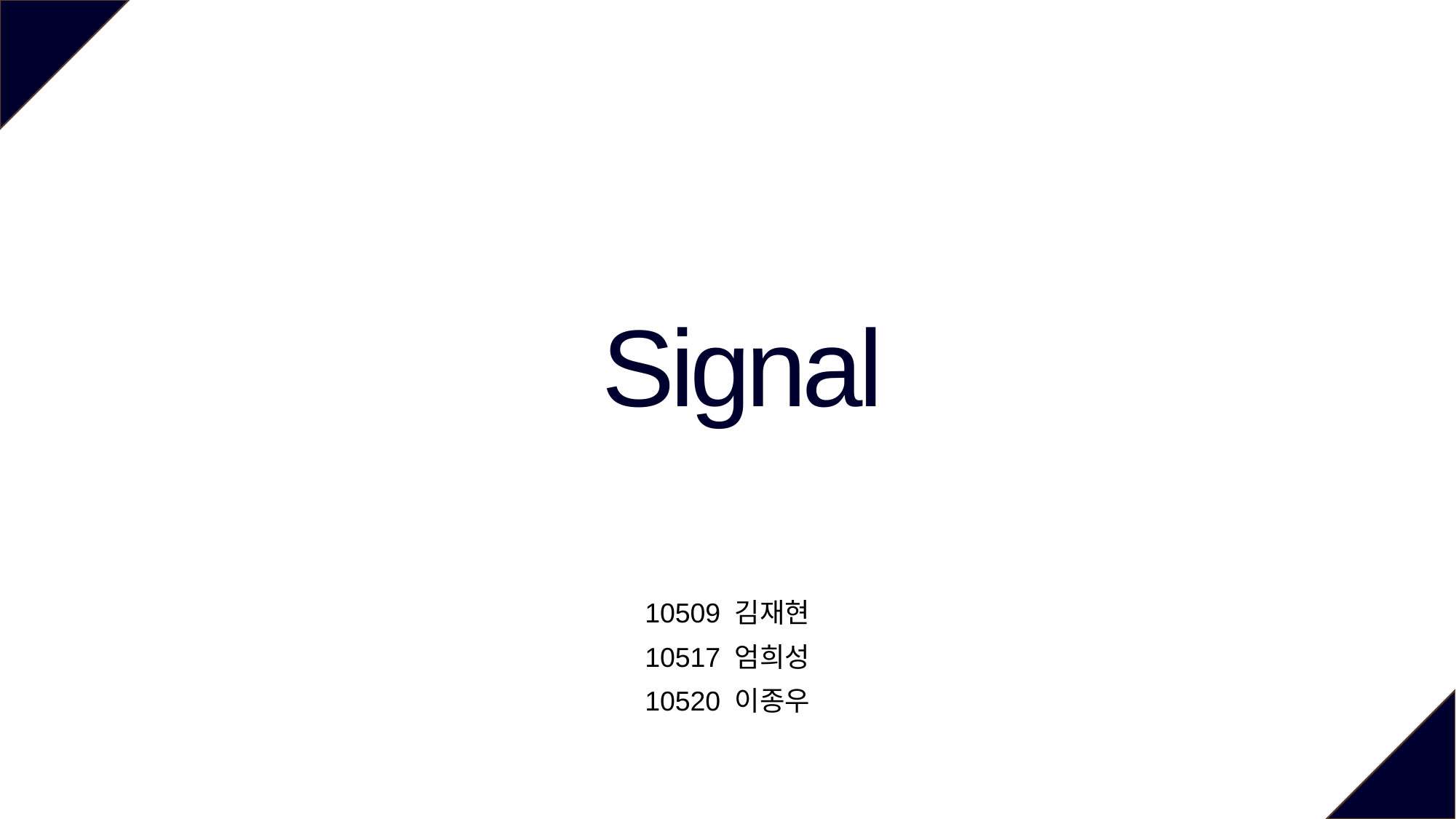

Signal
10509 김재현
10517 엄희성
10520 이종우